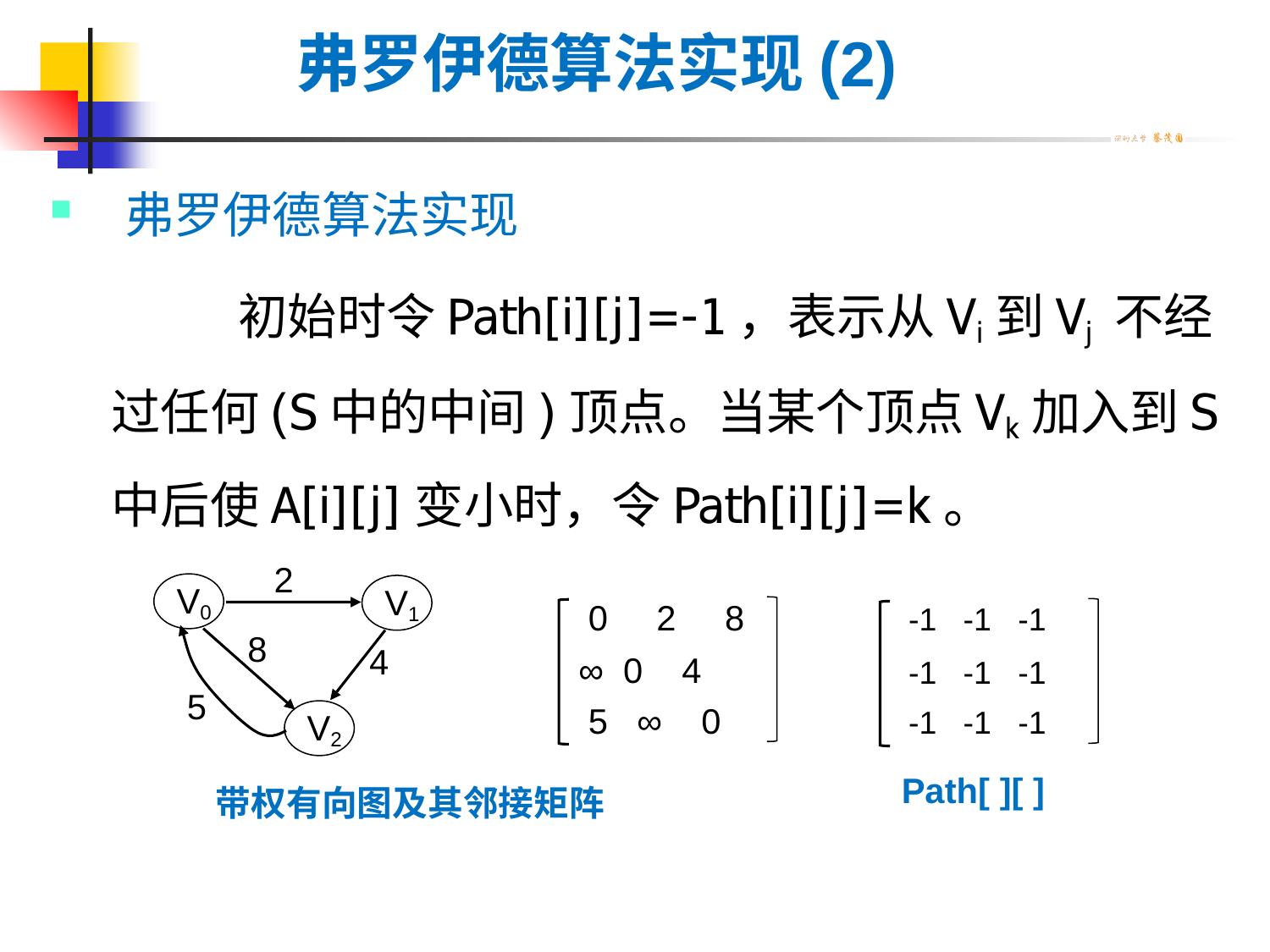

弗罗伊德算法实现(2)
弗罗伊德算法实现
	初始时令Path[i][j]=-1，表示从Vi到Vj 不经过任何(S中的中间)顶点。当某个顶点Vk加入到S中后使A[i][j]变小时，令Path[i][j]=k。

2
V0
V1

8

4
5
V2
 0     2     8

∞  0    4
 5   ∞    0
Path[ ][ ]
带权有向图及其邻接矩阵
 -1   -1   -1

 -1   -1   -1
 -1   -1   -1